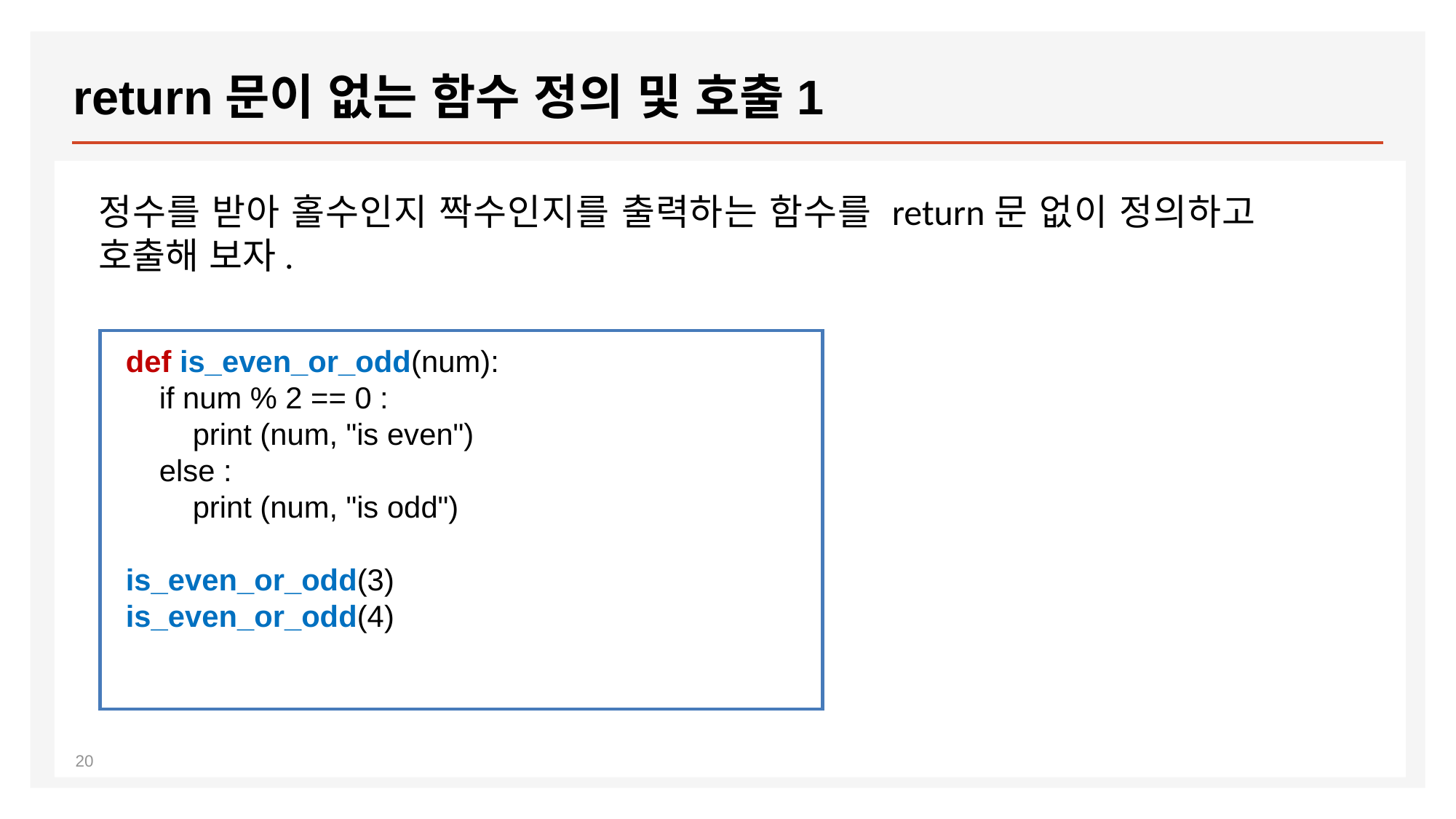

# return문이 없는 함수 정의 및 호출1
정수를 받아 홀수인지 짝수인지를 출력하는 함수를 return문 없이 정의하고 호출해 보자.
def is_even_or_odd(num):
    if num % 2 == 0 :
        print (num, "is even")
    else :
        print (num, "is odd")

is_even_or_odd(3)
is_even_or_odd(4)

20